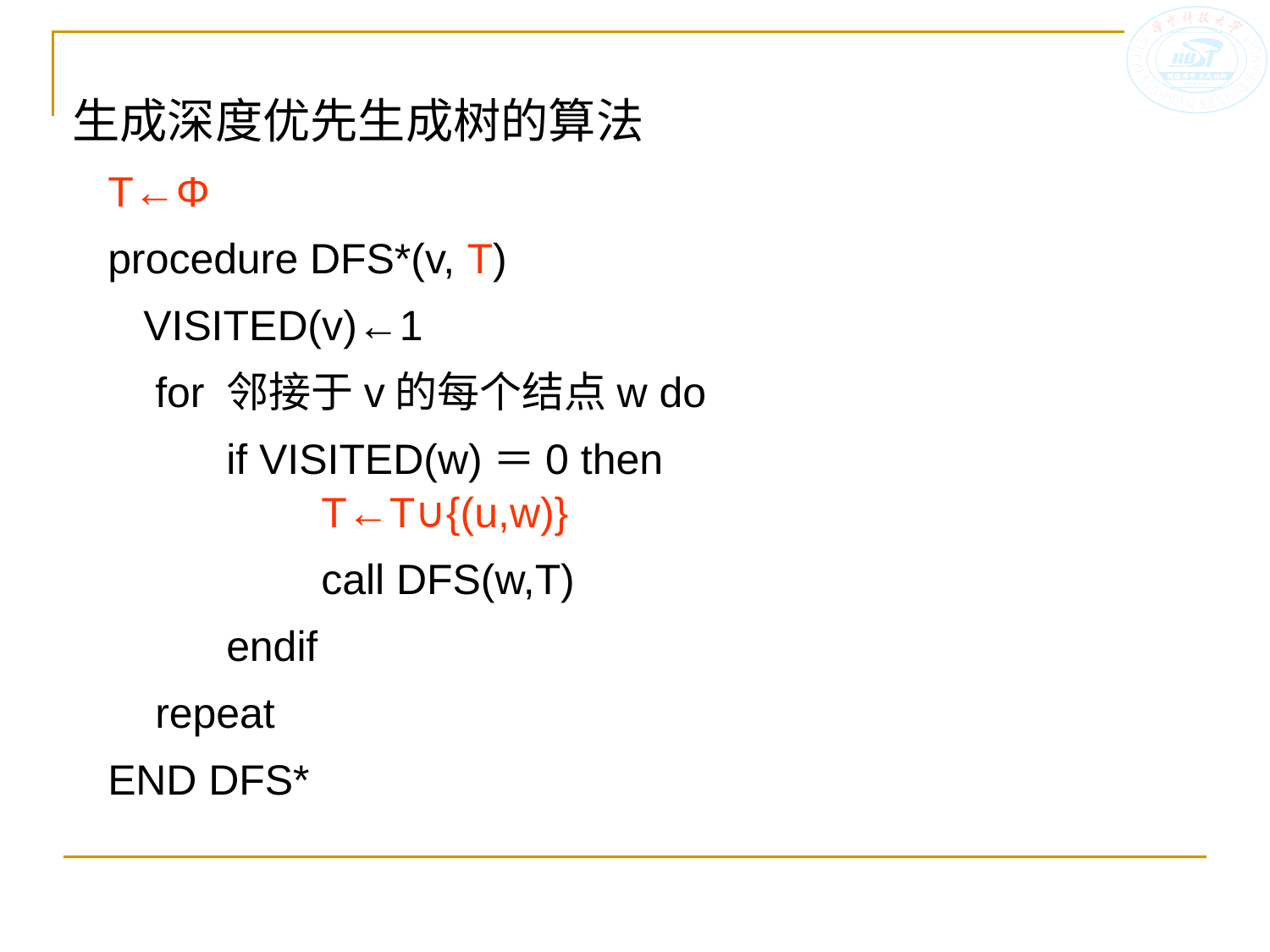

生成深度优先生成树的算法
   T←Φ
   procedure DFS*(v, T)
      VISITED(v)←1
       for 邻接于v的每个结点w do
             if VISITED(w)＝0 then
                     T←T∪{(u,w)}
                     call DFS(w,T)
             endif
       repeat
   END DFS*